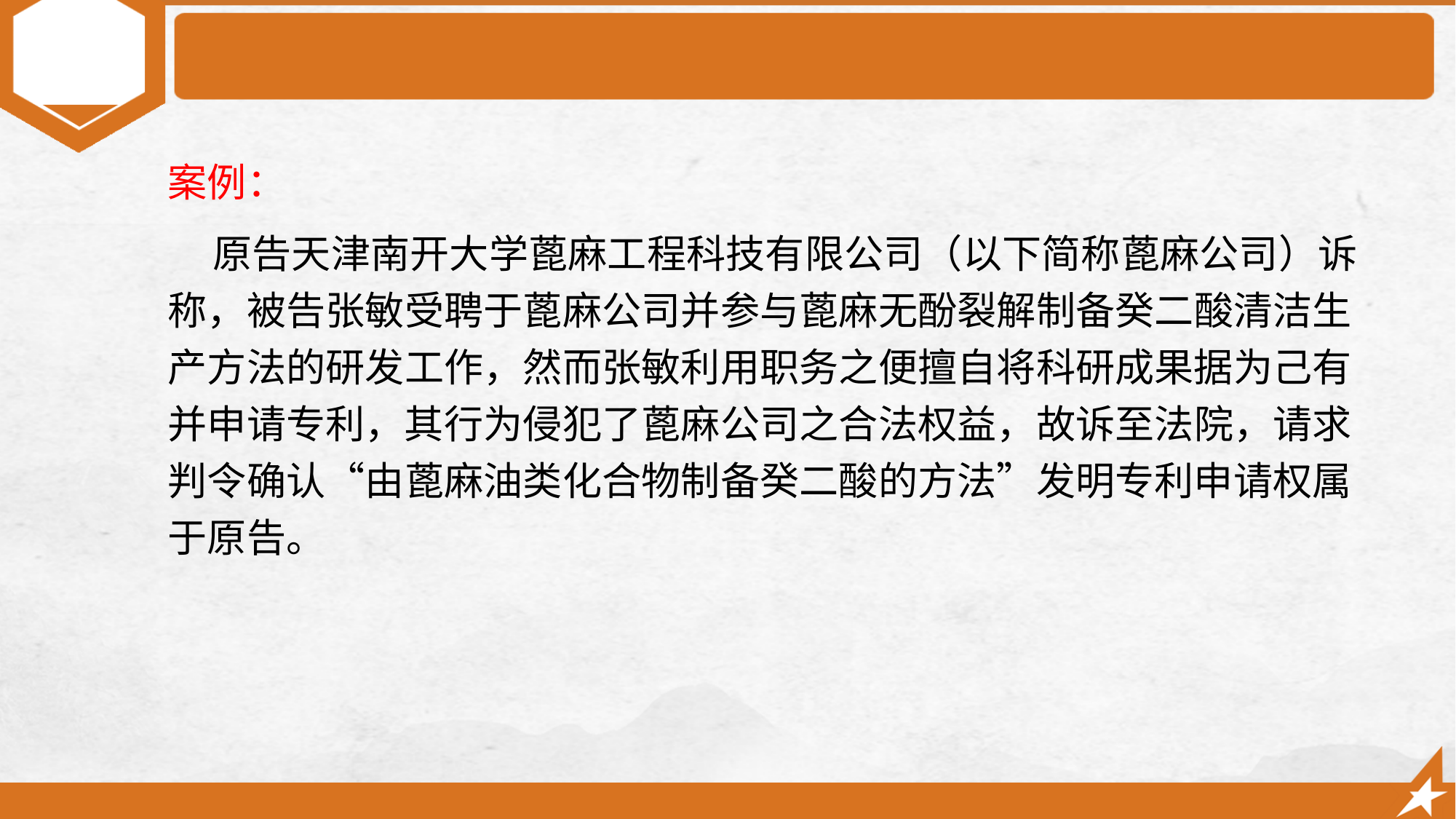

案例：
    原告天津南开大学蓖麻工程科技有限公司（以下简称蓖麻公司）诉称，被告张敏受聘于蓖麻公司并参与蓖麻无酚裂解制备癸二酸清洁生产方法的研发工作，然而张敏利用职务之便擅自将科研成果据为己有并申请专利，其行为侵犯了蓖麻公司之合法权益，故诉至法院，请求判令确认“由蓖麻油类化合物制备癸二酸的方法”发明专利申请权属于原告。